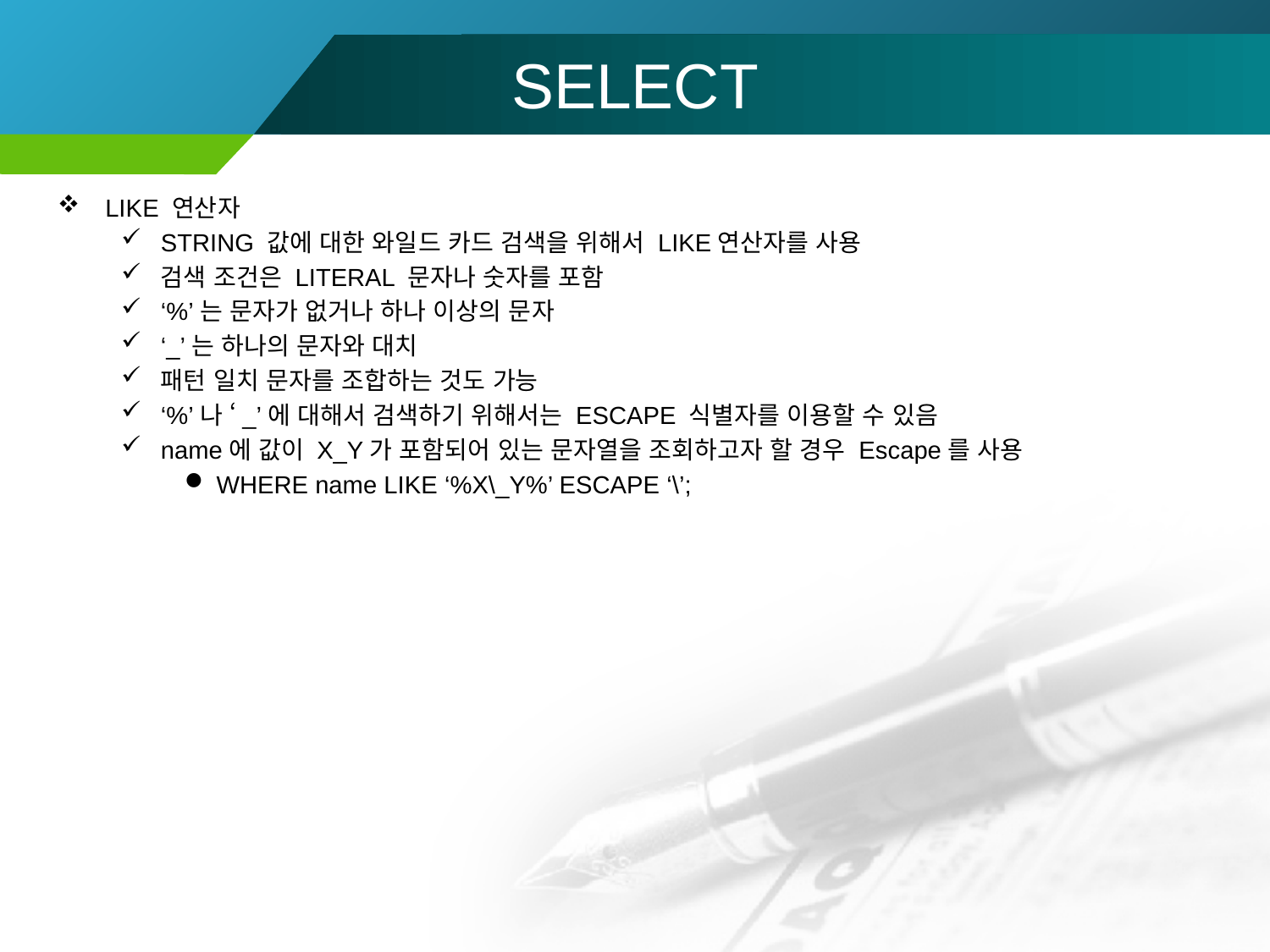

SELECT
LIKE 연산자
STRING 값에 대한 와일드 카드 검색을 위해서 LIKE연산자를 사용
검색 조건은 LITERAL 문자나 숫자를 포함
‘%’는 문자가 없거나 하나 이상의 문자
‘_’는 하나의 문자와 대치
패턴 일치 문자를 조합하는 것도 가능
‘%’나 ‘_’에 대해서 검색하기 위해서는 ESCAPE 식별자를 이용할 수 있음
name에 값이 X_Y가 포함되어 있는 문자열을 조회하고자 할 경우 Escape를 사용
WHERE name LIKE ‘%X\_Y%’ ESCAPE ‘\’;